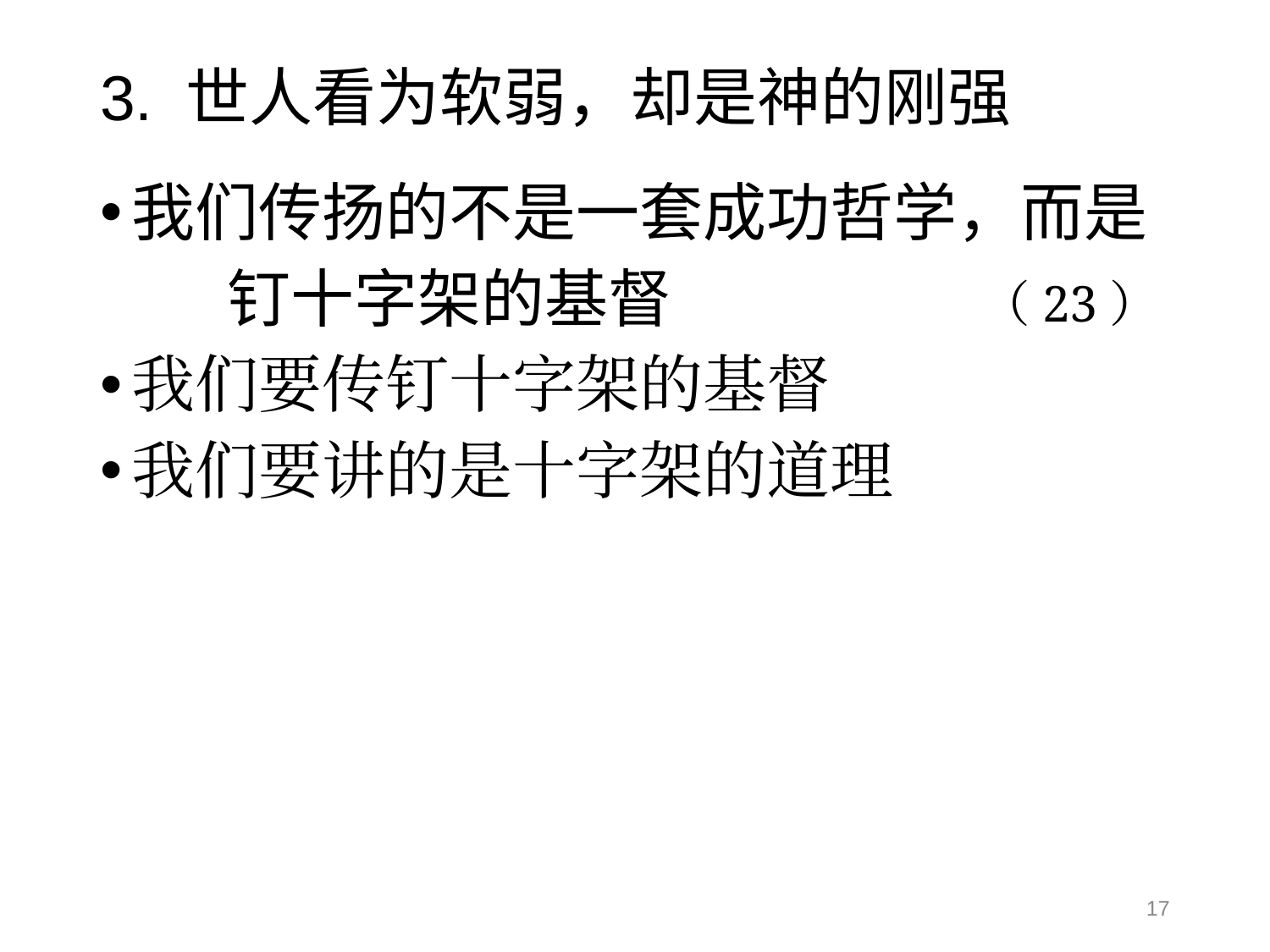

# 3. 世人看为软弱，却是神的刚强
我们传扬的不是一套成功哲学，而是
	钉十字架的基督                   （23）
我们要传钉十字架的基督
我们要讲的是十字架的道理
17